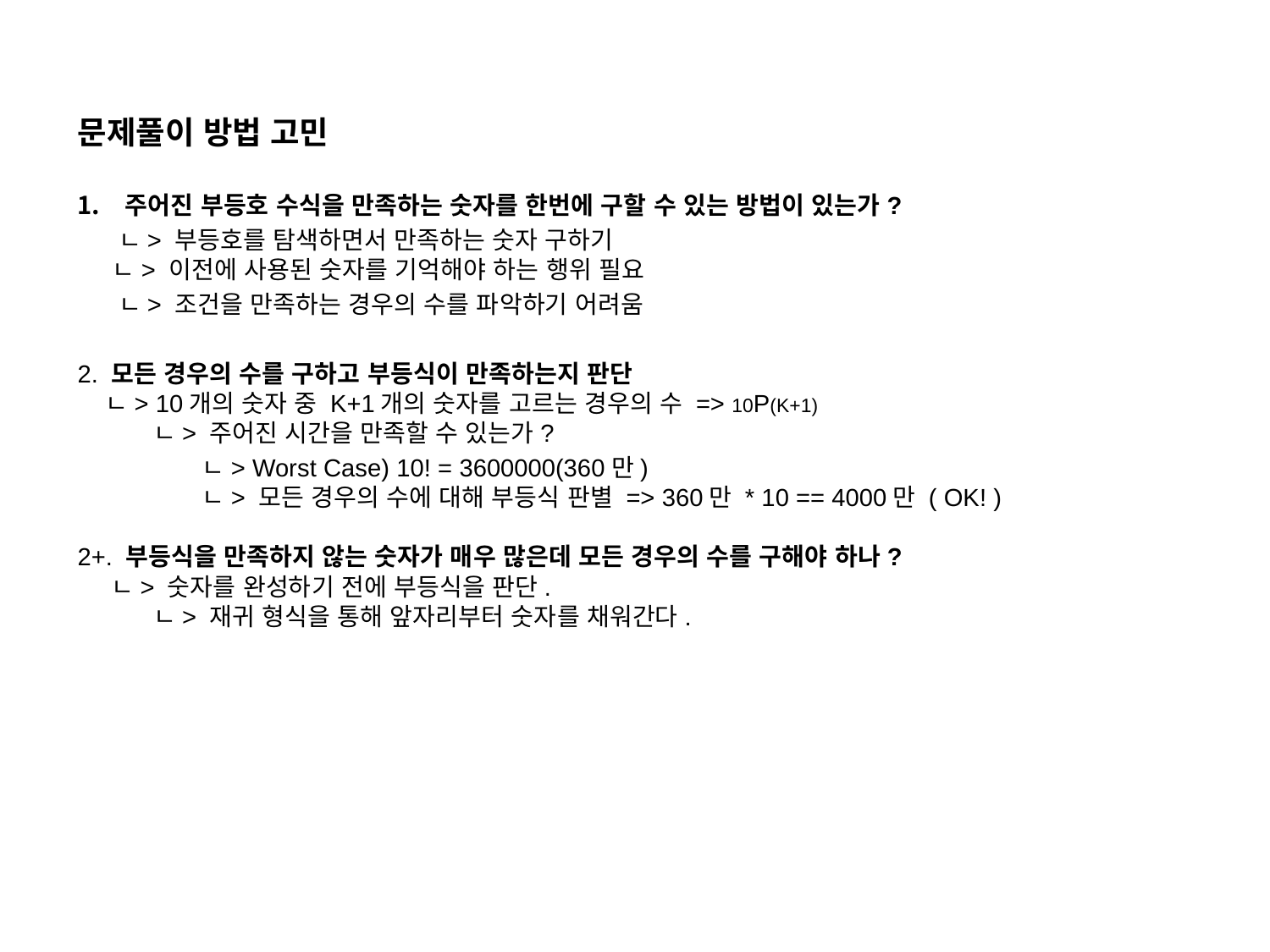

문제풀이 방법 고민

주어진 부등호 수식을 만족하는 숫자를 한번에 구할 수 있는 방법이 있는가?
     ㄴ> 부등호를 탐색하면서 만족하는 숫자 구하기
     ㄴ> 이전에 사용된 숫자를 기억해야 하는 행위 필요
     ㄴ> 조건을 만족하는 경우의 수를 파악하기 어려움

2. 모든 경우의 수를 구하고 부등식이 만족하는지 판단
    ㄴ> 10개의 숫자 중 K+1개의 숫자를 고르는 경우의 수 => 10P(K+1)
          ㄴ> 주어진 시간을 만족할 수 있는가?
                 ㄴ> Worst Case) 10! = 3600000(360만)
                 ㄴ> 모든 경우의 수에 대해 부등식 판별 => 360만 * 10 == 4000만 ( OK! )
2+. 부등식을 만족하지 않는 숫자가 매우 많은데 모든 경우의 수를 구해야 하나?
    ㄴ> 숫자를 완성하기 전에 부등식을 판단.
          ㄴ> 재귀 형식을 통해 앞자리부터 숫자를 채워간다.